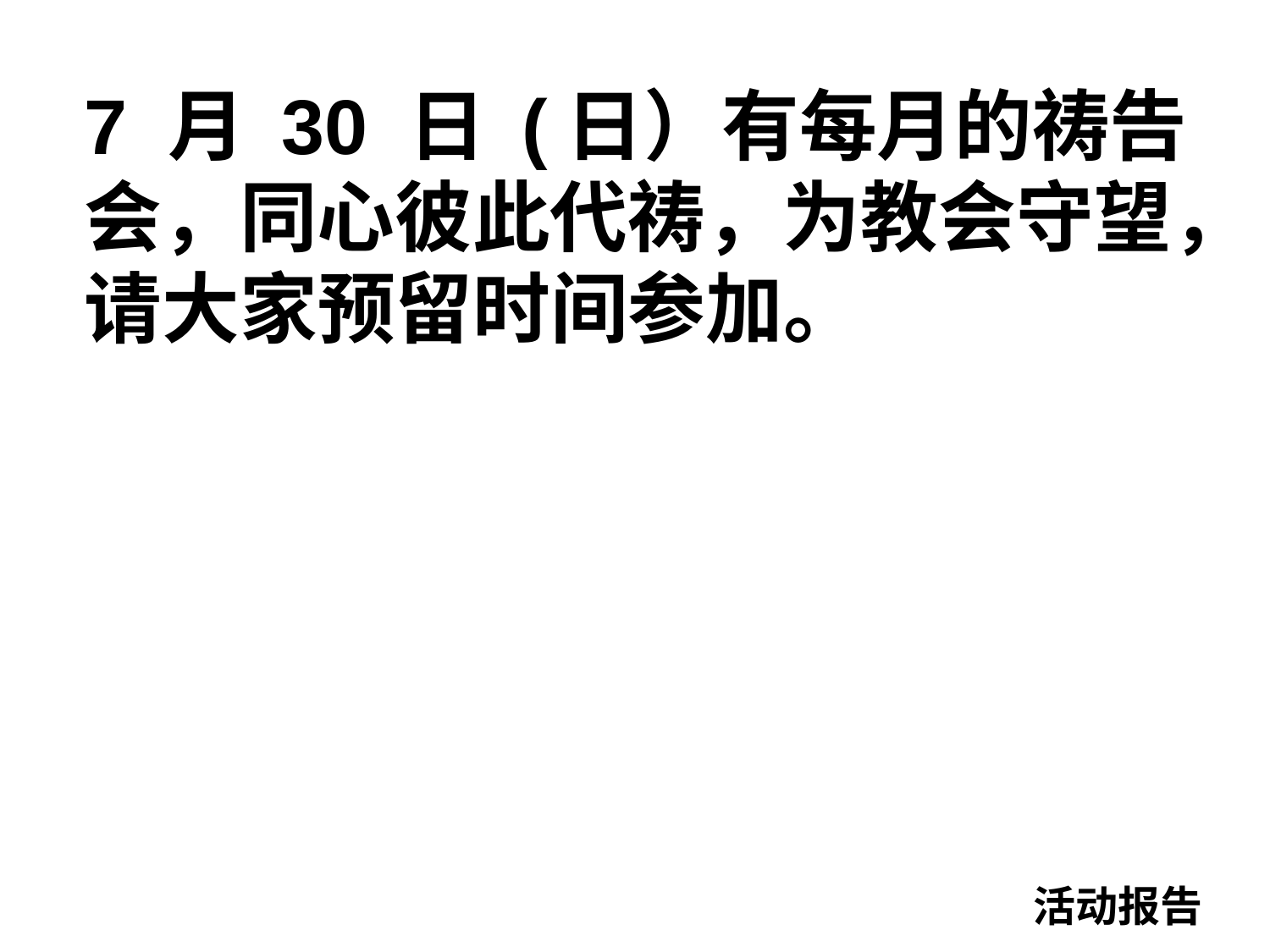

7 月 30 日 (日）有每月的祷告会，同心彼此代祷，为教会守望，请大家预留时间参加。
活动报告